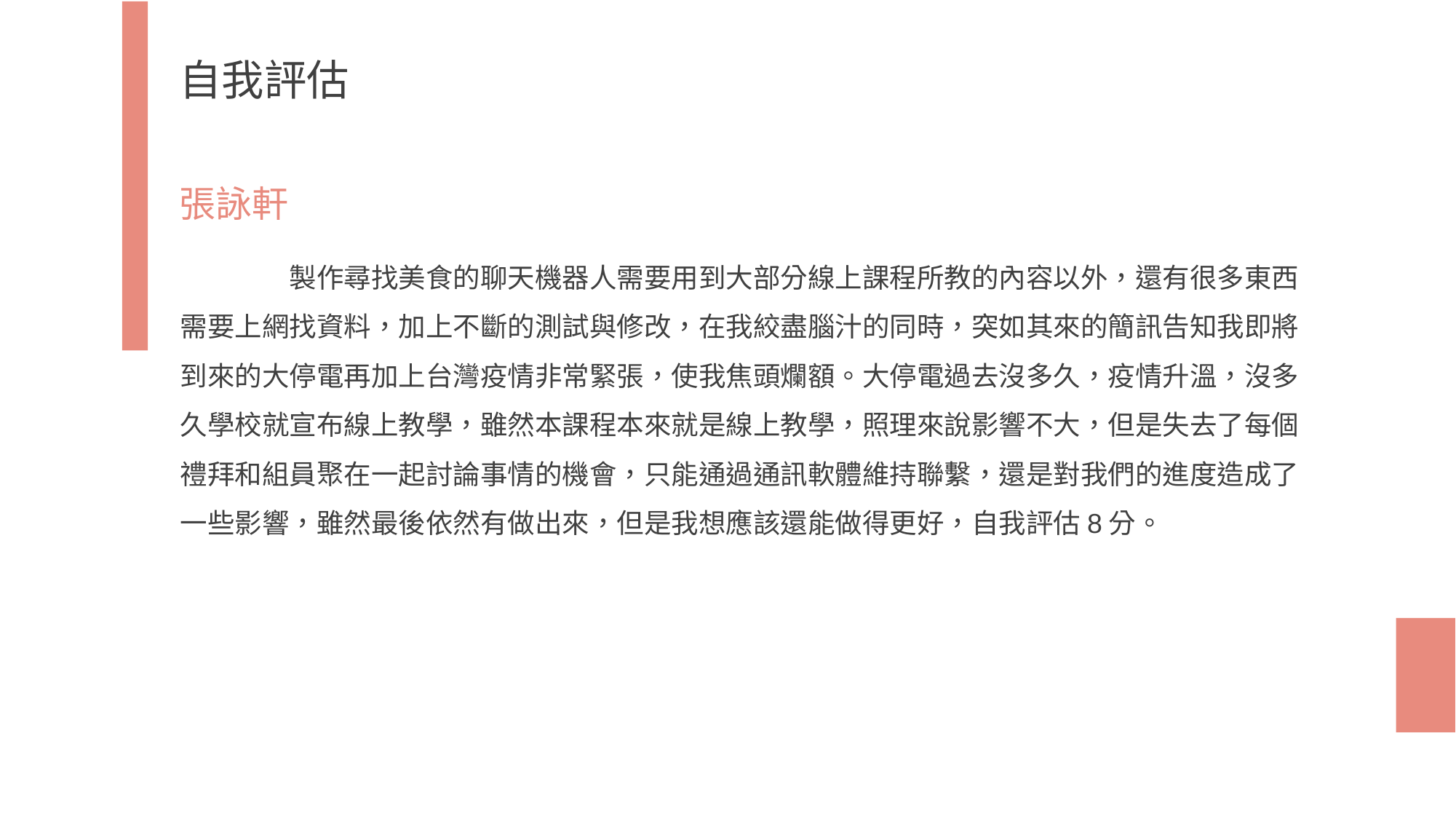

自我評估
張詠軒
	製作尋找美食的聊天機器人需要用到大部分線上課程所教的內容以外，還有很多東西需要上網找資料，加上不斷的測試與修改，在我絞盡腦汁的同時，突如其來的簡訊告知我即將到來的大停電再加上台灣疫情非常緊張，使我焦頭爛額。大停電過去沒多久，疫情升溫，沒多久學校就宣布線上教學，雖然本課程本來就是線上教學，照理來說影響不大，但是失去了每個禮拜和組員聚在一起討論事情的機會，只能通過通訊軟體維持聯繫，還是對我們的進度造成了一些影響，雖然最後依然有做出來，但是我想應該還能做得更好，自我評估8分。